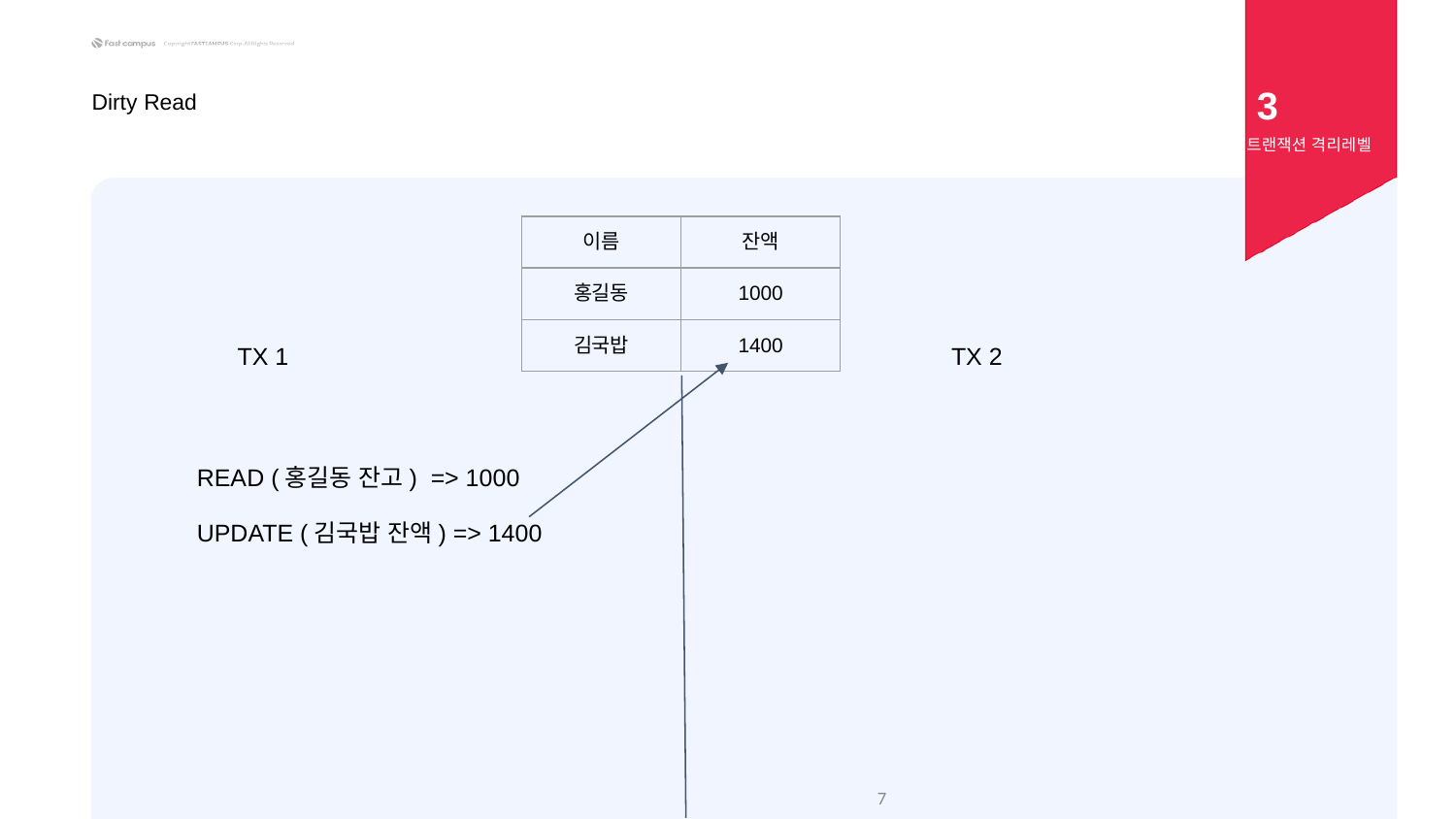

3
Dirty Read

트랜잭션 격리레벨
| 이름 | 잔액 |
| --- | --- |
| 홍길동 | 1000 |
| 김국밥 | 1400 |
TX 1
TX 2
READ (홍길동 잔고)  => 1000
UPDATE (김국밥 잔액) => 1400
7